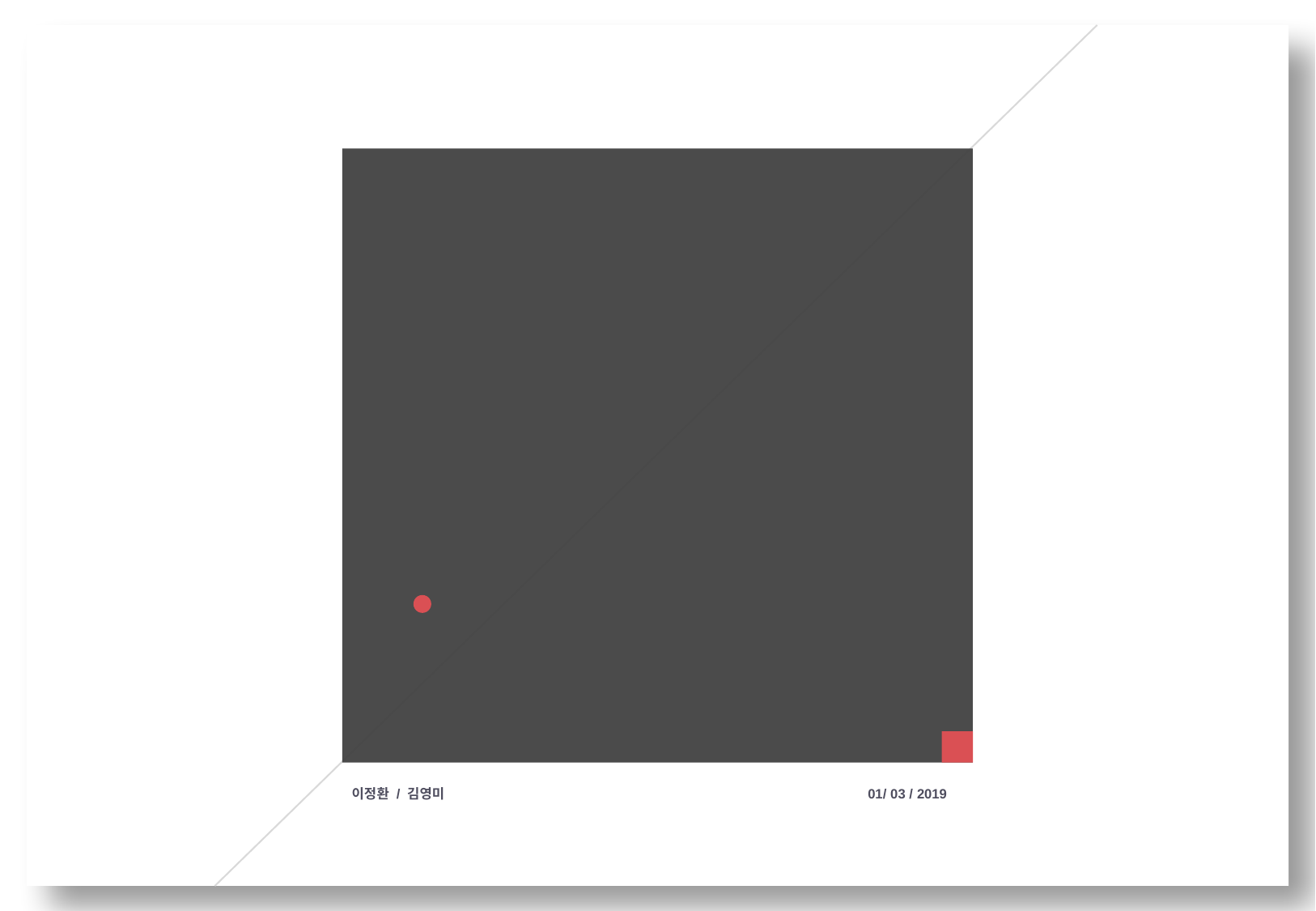

Predict survival on the Titanic
KAGGLE
Titanic

이정환 / 김영미
01/ 03 / 2019